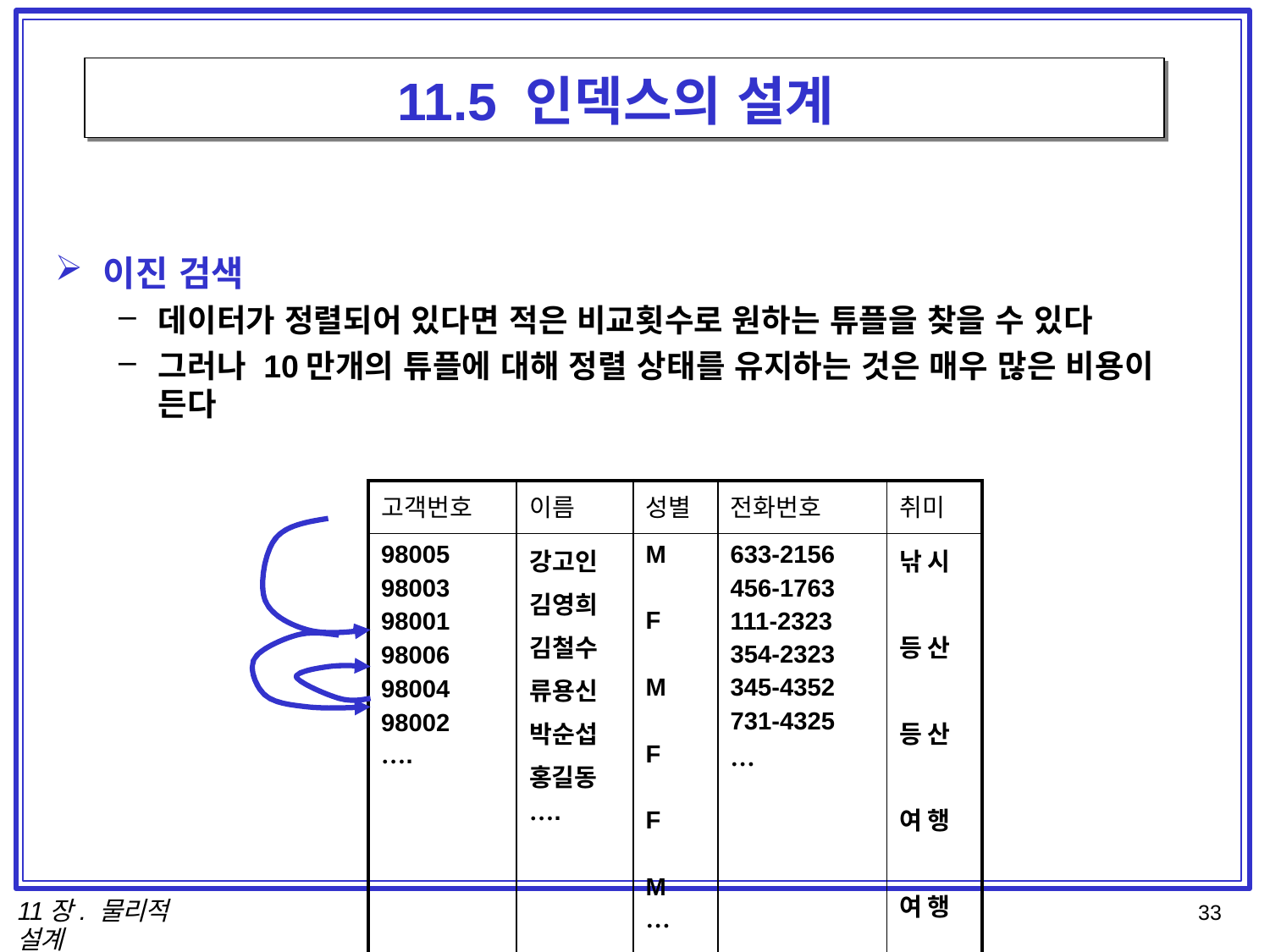

# 11.5 인덱스의 설계
이진 검색
데이터가 정렬되어 있다면 적은 비교횟수로 원하는 튜플을 찾을 수 있다
그러나 10만개의 튜플에 대해 정렬 상태를 유지하는 것은 매우 많은 비용이
든다
| 고객번호 | 이름 | 성별 | 전화번호 | 취미 |
| --- | --- | --- | --- | --- |
| 98005 98003 98001 98006 98004 98002 …. | 강고인 김영희 김철수 류용신 박순섭 홍길동 …. | M F M F F M … | 633-2156 456-1763 111-2323 354-2323 345-4352 731-4325 … | 낚시 등산 등산 여행 여행 낚시 … |

11장. 물리적 설계
33